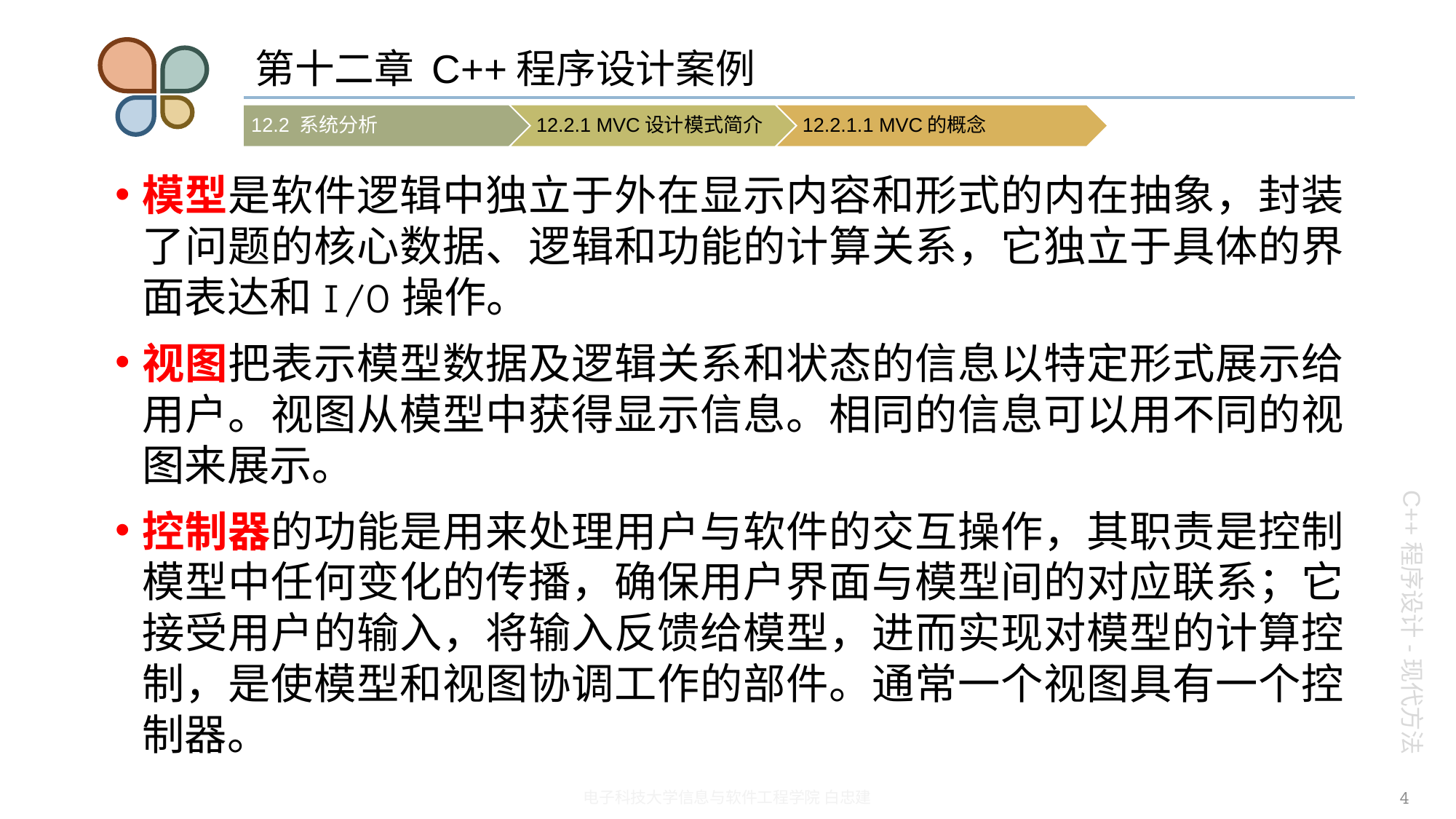

# 第十二章 C++程序设计案例
12.2 系统分析
12.2.1 MVC设计模式简介
12.2.1.1 MVC的概念
模型是软件逻辑中独立于外在显示内容和形式的内在抽象，封装了问题的核心数据、逻辑和功能的计算关系，它独立于具体的界面表达和I/O操作。
视图把表示模型数据及逻辑关系和状态的信息以特定形式展示给用户。视图从模型中获得显示信息。相同的信息可以用不同的视图来展示。
控制器的功能是用来处理用户与软件的交互操作，其职责是控制模型中任何变化的传播，确保用户界面与模型间的对应联系；它接受用户的输入，将输入反馈给模型，进而实现对模型的计算控制，是使模型和视图协调工作的部件。通常一个视图具有一个控制器。
4